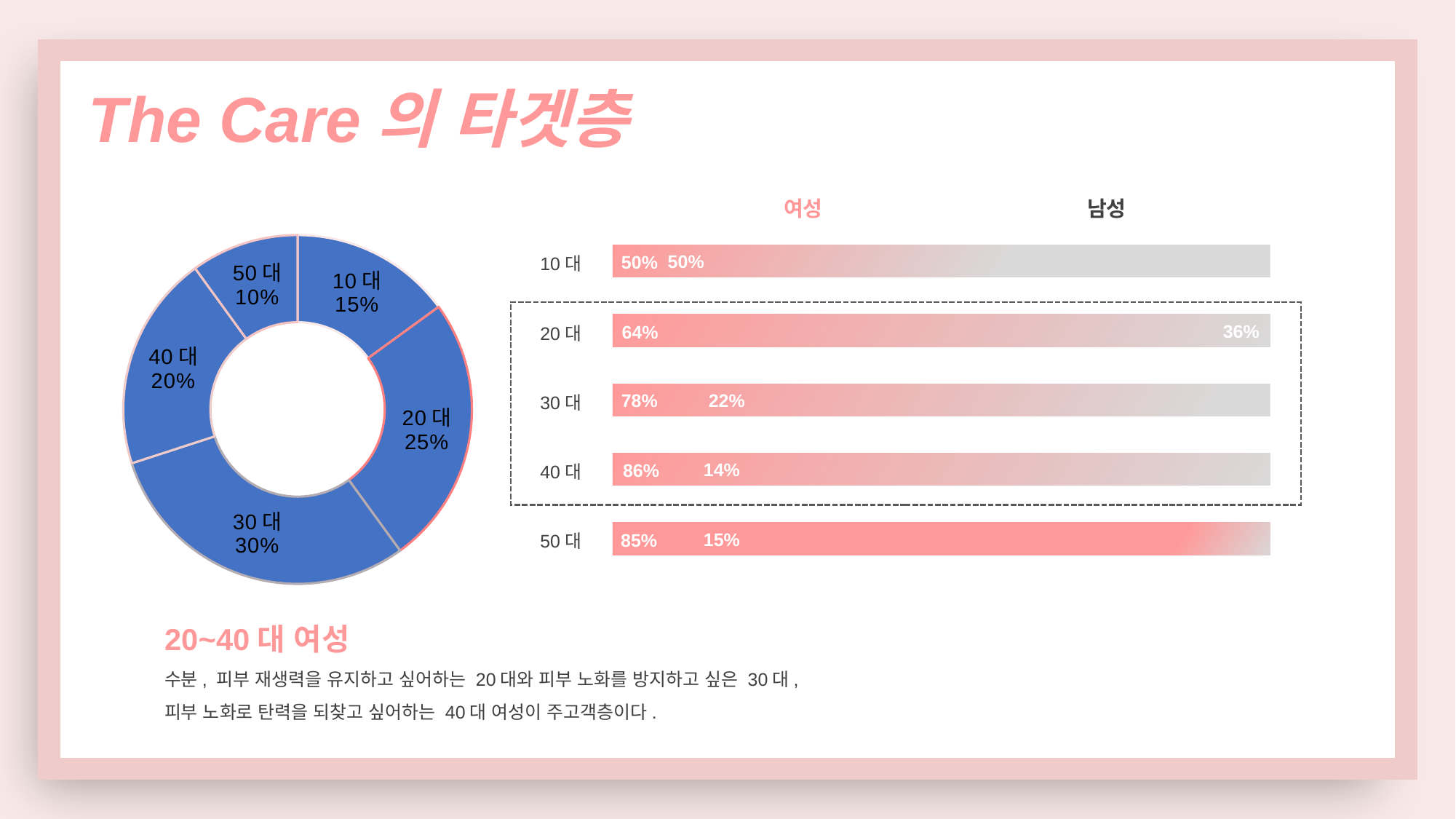

The Care의 타겟층
여성                                            남성

### Chart

| Category |    |
|---|---|
| 10대 | 15.0 |
| 20대 | 25.0 |
| 30대 | 30.0 |
| 40대 | 20.0 |
| 50대 | 10.0 |
50%
50%
10대

36%
64%
20대
22%
78%
30대
14%
86%
40대
15%
85%
50대
20~40대 여성
수분, 피부 재생력을 유지하고 싶어하는 20대와 피부 노화를 방지하고 싶은 30대,
피부 노화로 탄력을 되찾고 싶어하는 40대 여성이 주고객층이다.